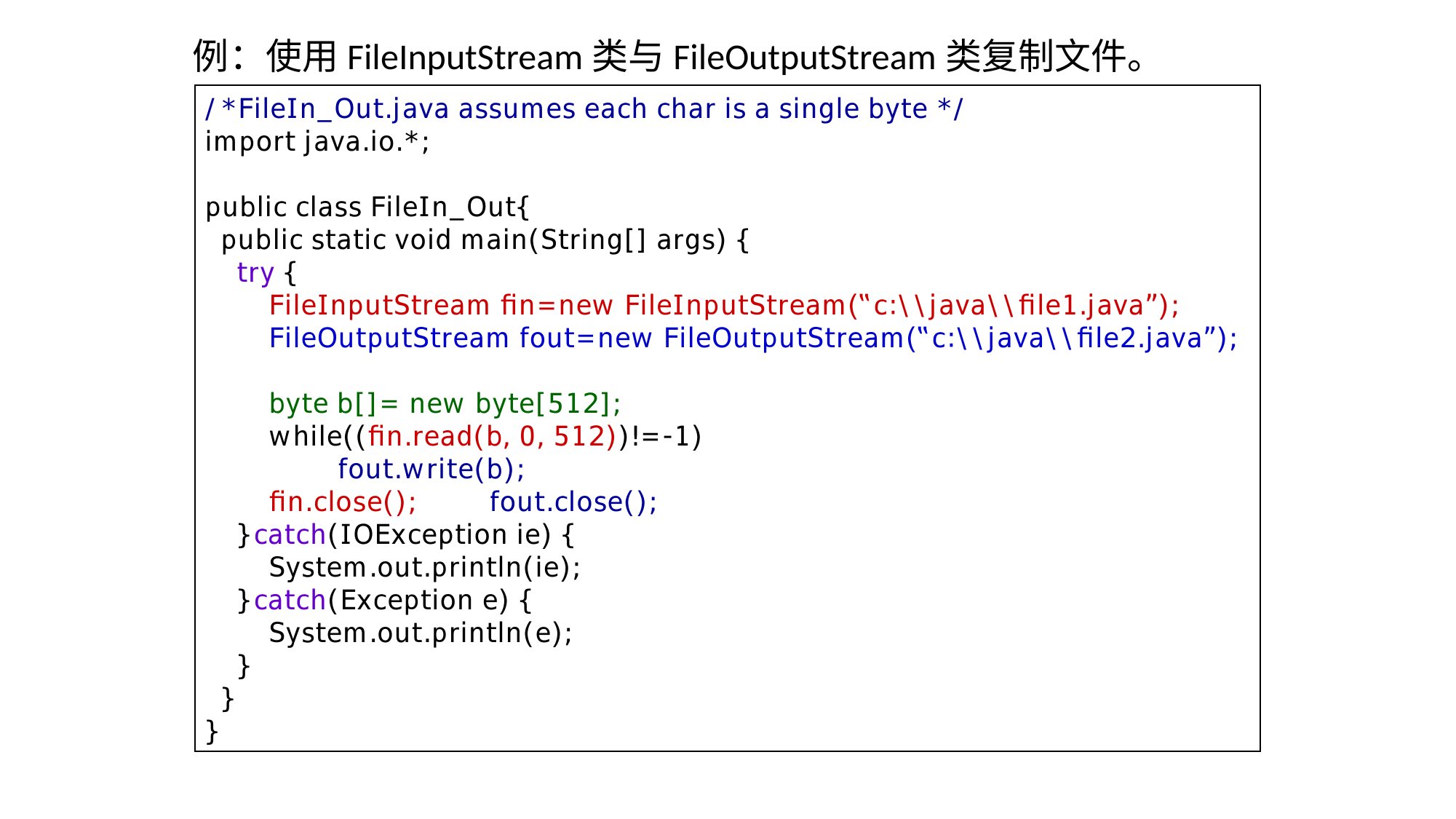

例：使用FileInputStream类与FileOutputStream类复制文件。
/*FileIn_Out.java assumes each char is a single byte */
import java.io.*;

public class FileIn_Out{
  public static void main(String[] args) {
    try {
        FileInputStream fin=new FileInputStream(“c:\\java\\file1.java”);
        FileOutputStream fout=new FileOutputStream(“c:\\java\\file2.java”);

        byte b[]= new byte[512];
        while((fin.read(b, 0, 512))!=-1)
     	   fout.write(b);
        fin.close();         fout.close();
    }catch(IOException ie) {
        System.out.println(ie);
    }catch(Exception e) {
        System.out.println(e);
    }
  }
}
54